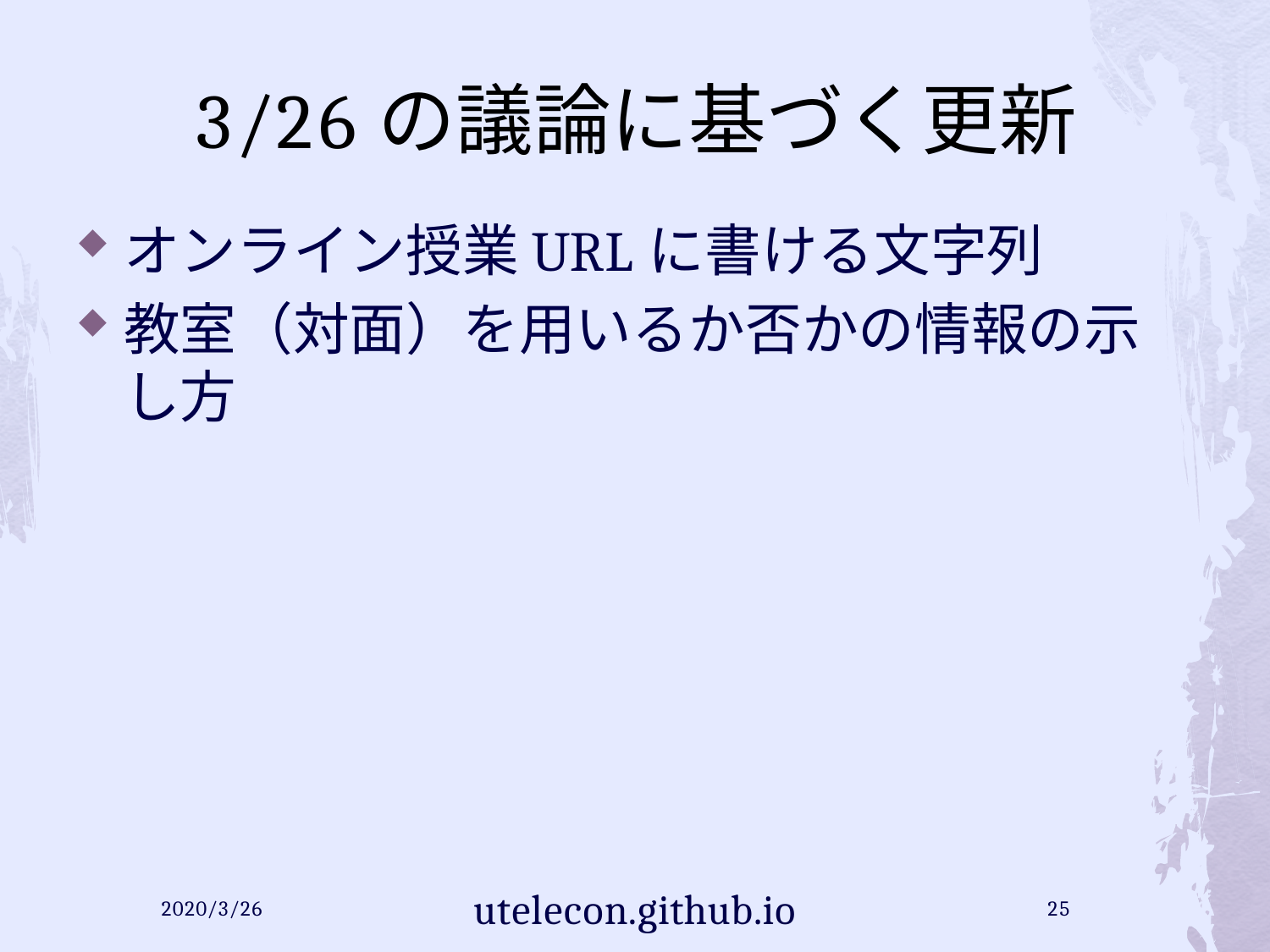

# 3/26の議論に基づく更新
オンライン授業URLに書ける文字列
教室（対面）を用いるか否かの情報の示し方
2020/3/26
utelecon.github.io
25